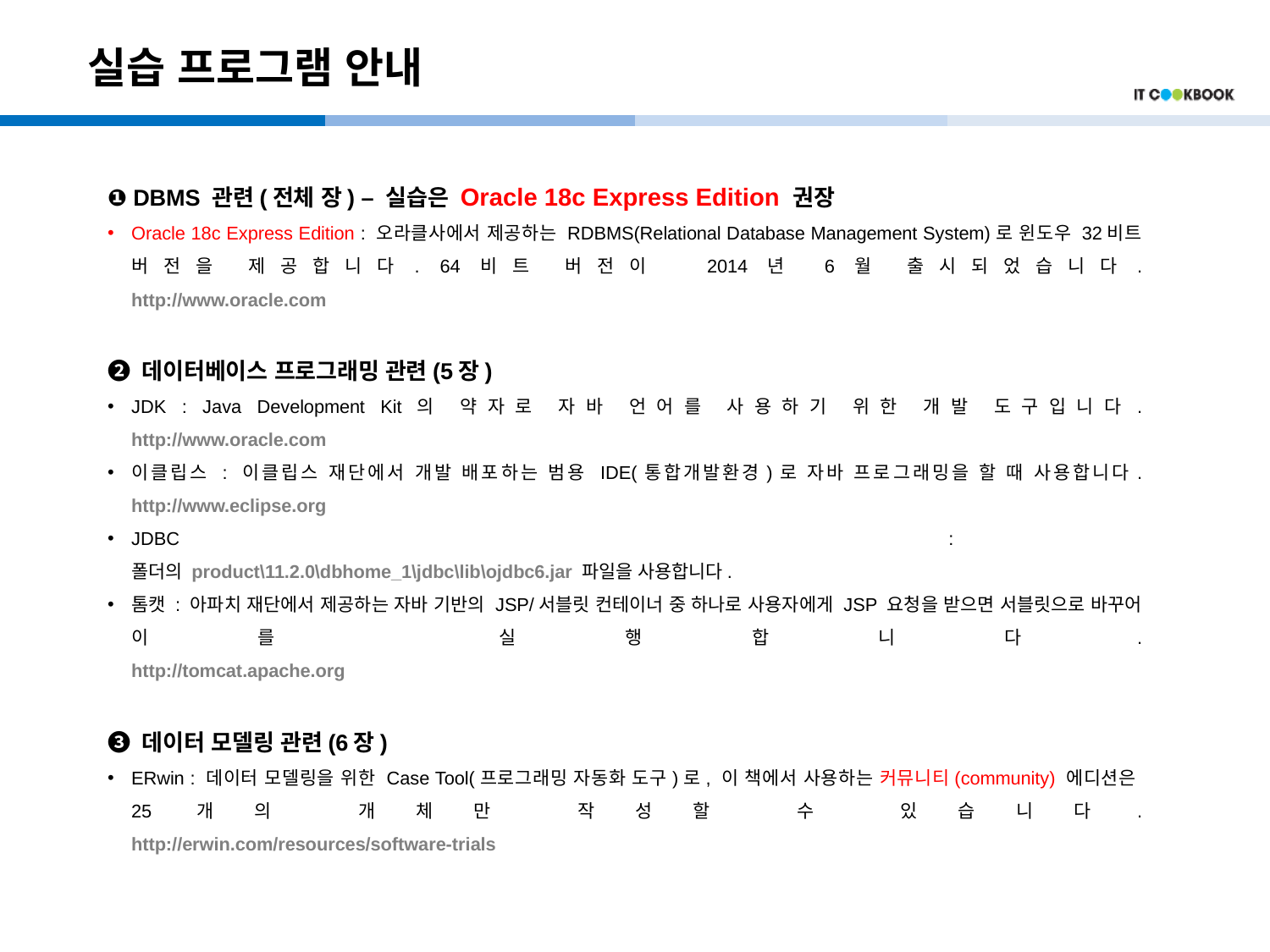

# 실습 프로그램 안내
❶ DBMS 관련(전체 장) – 실습은 Oracle 18c Express Edition 권장
Oracle 18c Express Edition : 오라클사에서 제공하는 RDBMS(Relational Database Management System)로 윈도우 32비트
버전을 제공합니다. 64비트 버전이  2014년 6월 출시되었습니다.
http://www.oracle.com

❷ 데이터베이스 프로그래밍 관련(5장)
JDK : Java Development Kit의 약자로 자바 언어를 사용하기 위한 개발 도구입니다.
http://www.oracle.com
이클립스 : 이클립스 재단에서 개발 배포하는 범용 IDE(통합개발환경)로 자바 프로그래밍을 할 때 사용합니다.
http://www.eclipse.org
JDBC : 자바에서 DBMS의 종류에 상관없이 일관된 방법으로 SQL을 수행할 수 있도록 해주는 자바 API입니다. 오라클이 설치된
폴더의 product\11.2.0\dbhome_1\jdbc\lib\ojdbc6.jar 파일을 사용합니다.
톰캣 : 아파치 재단에서 제공하는 자바 기반의 JSP/서블릿 컨테이너 중 하나로 사용자에게 JSP 요청을 받으면 서블릿으로 바꾸어
이를 실행합니다.
http://tomcat.apache.org

❸ 데이터 모델링 관련(6장)
ERwin : 데이터 모델링을 위한 Case Tool(프로그래밍 자동화 도구)로, 이 책에서 사용하는 커뮤니티(community) 에디션은
25개의 개체만 작성할 수 있습니다.
http://erwin.com/resources/software-trials